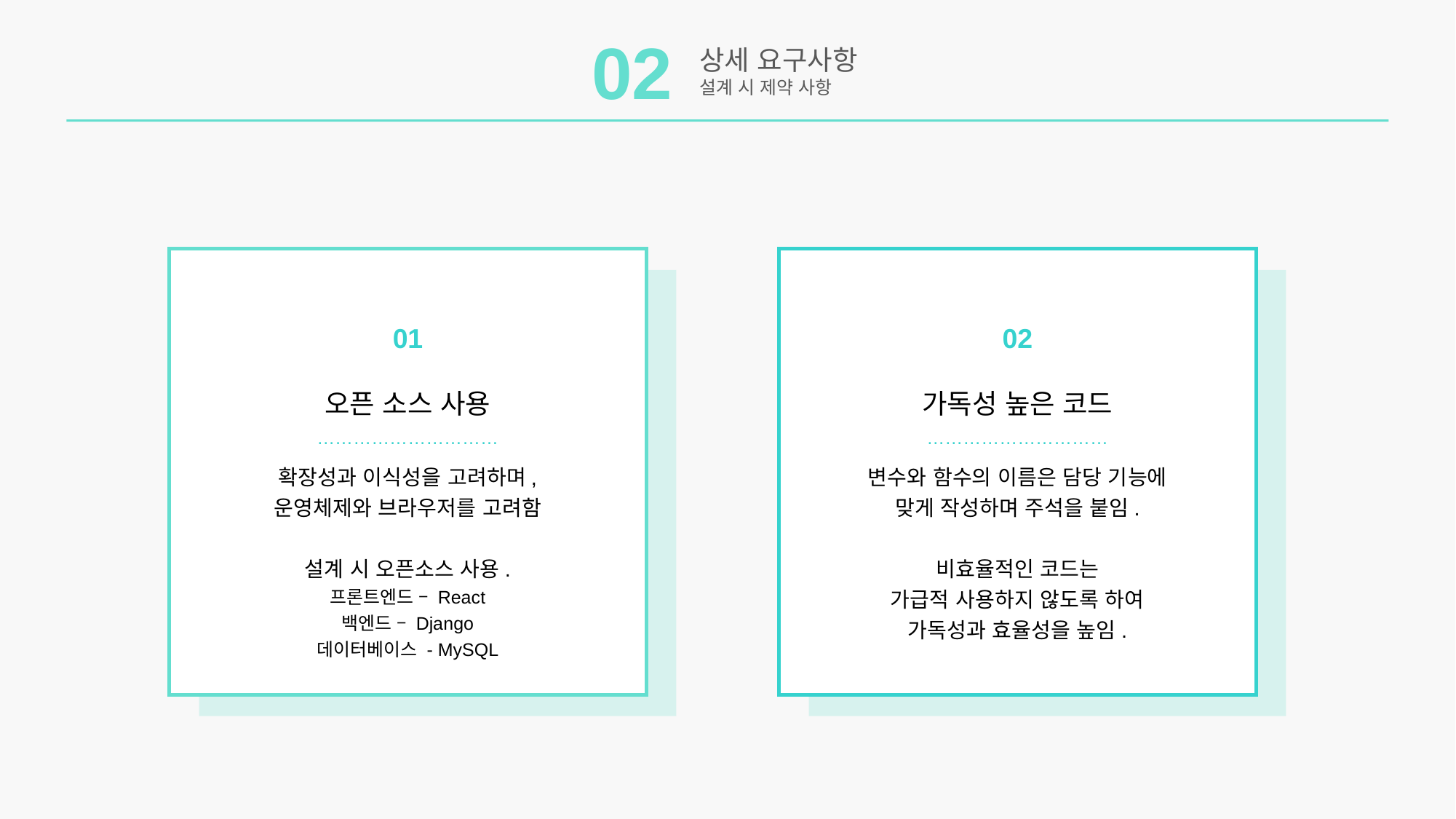

02
상세 요구사항
설계 시 제약 사항

01

오픈 소스 사용
02

가독성 높은 코드
…………………………

…………………………

확장성과 이식성을 고려하며,
운영체제와 브라우저를 고려함

설계 시 오픈소스 사용.
프론트엔드 – React
백엔드 – Django
데이터베이스 - MySQL
변수와 함수의 이름은 담당 기능에 맞게 작성하며 주석을 붙임.

비효율적인 코드는
가급적 사용하지 않도록 하여
가독성과 효율성을 높임.